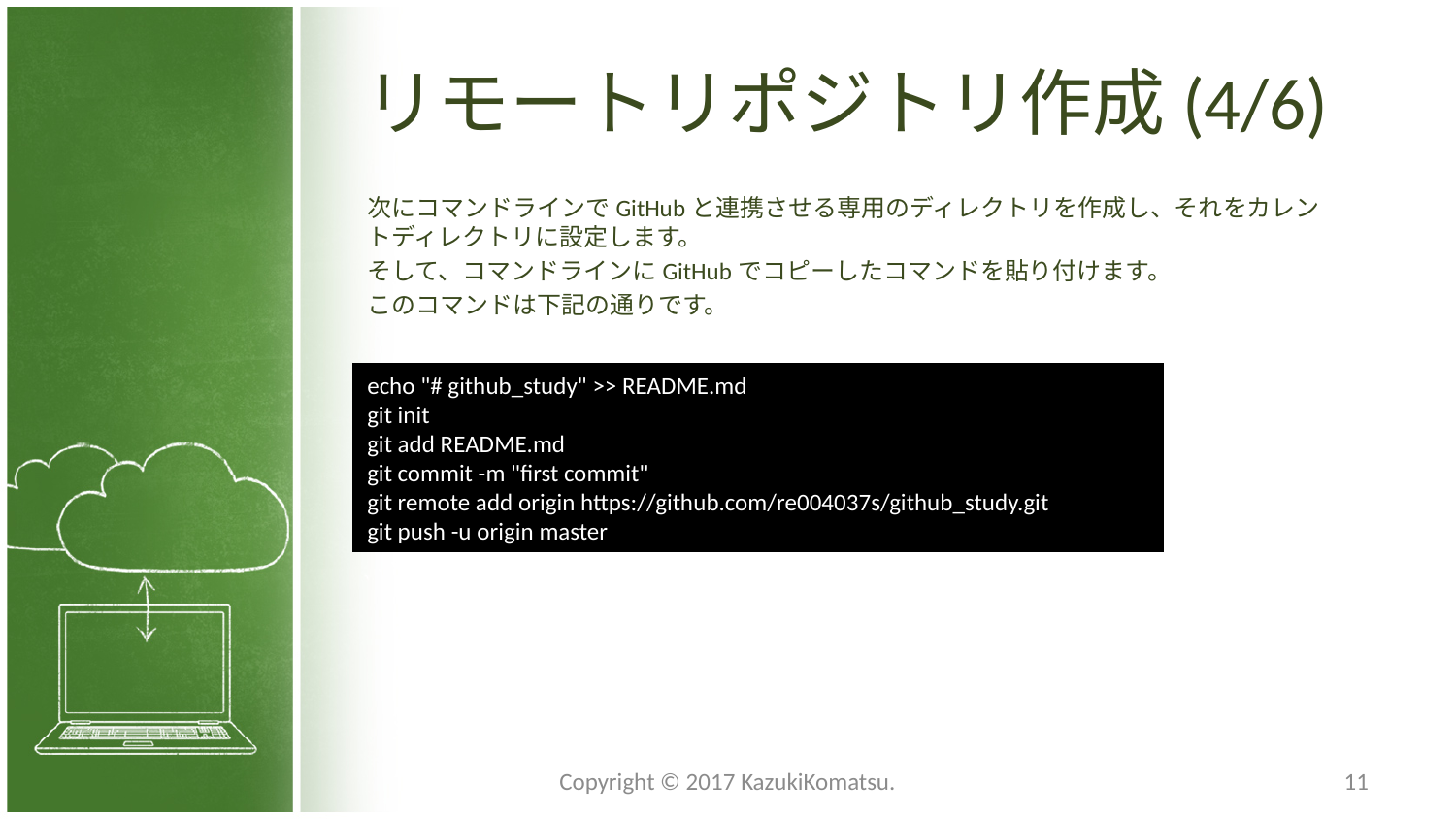

# リモートリポジトリ作成(4/6)

次にコマンドラインでGitHubと連携させる専用のディレクトリを作成し、それをカレントディレクトリに設定します。
そして、コマンドラインにGitHubでコピーしたコマンドを貼り付けます。
このコマンドは下記の通りです。
echo "# github_study" >> README.md
git init
git add README.md
git commit -m "first commit"
git remote add origin https://github.com/re004037s/github_study.git
git push -u origin master
Copyright © 2017 KazukiKomatsu.
11